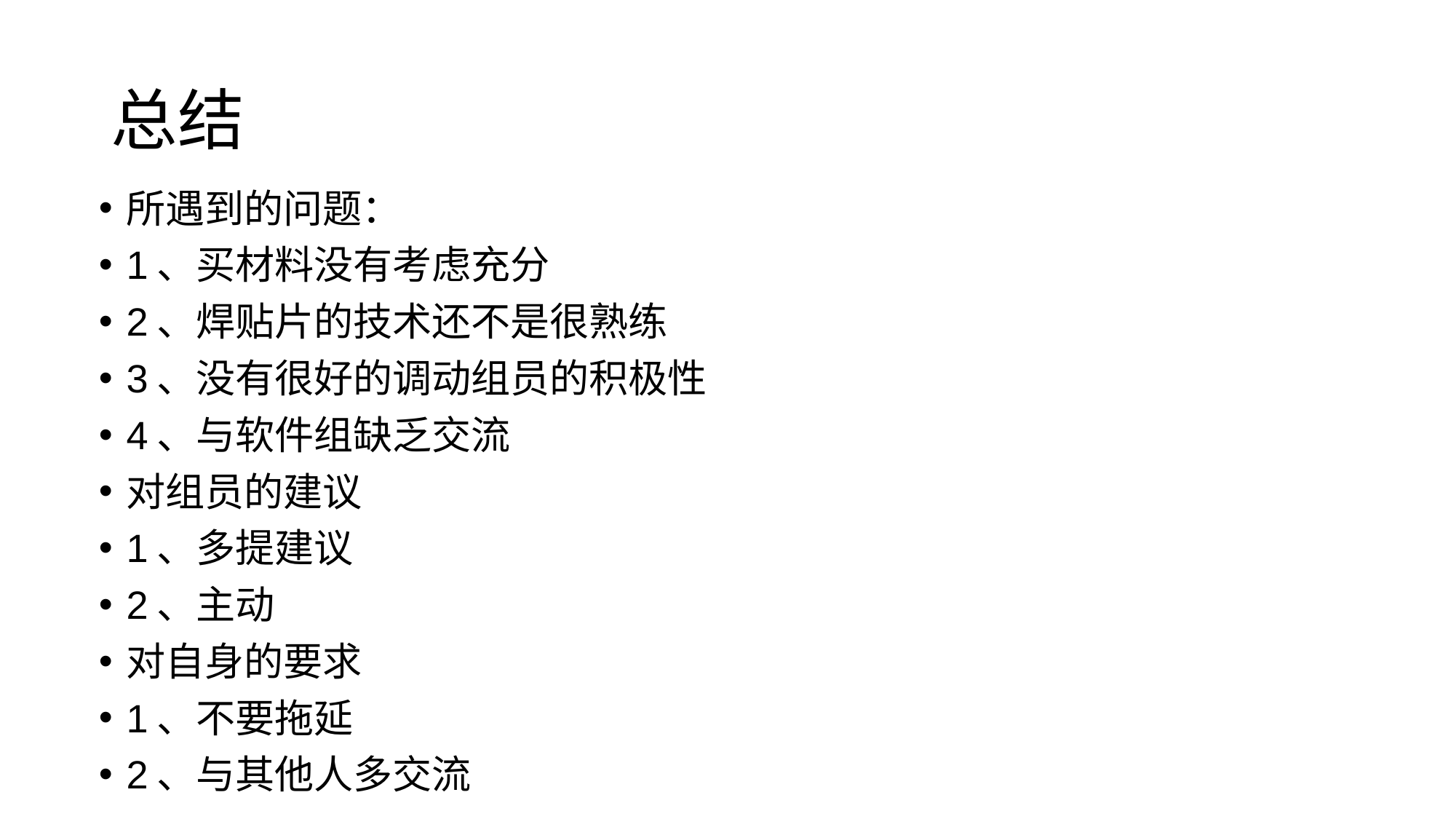

# 总结
所遇到的问题：
1、买材料没有考虑充分
2、焊贴片的技术还不是很熟练
3、没有很好的调动组员的积极性
4、与软件组缺乏交流
对组员的建议
1、多提建议
2、主动
对自身的要求
1、不要拖延
2、与其他人多交流